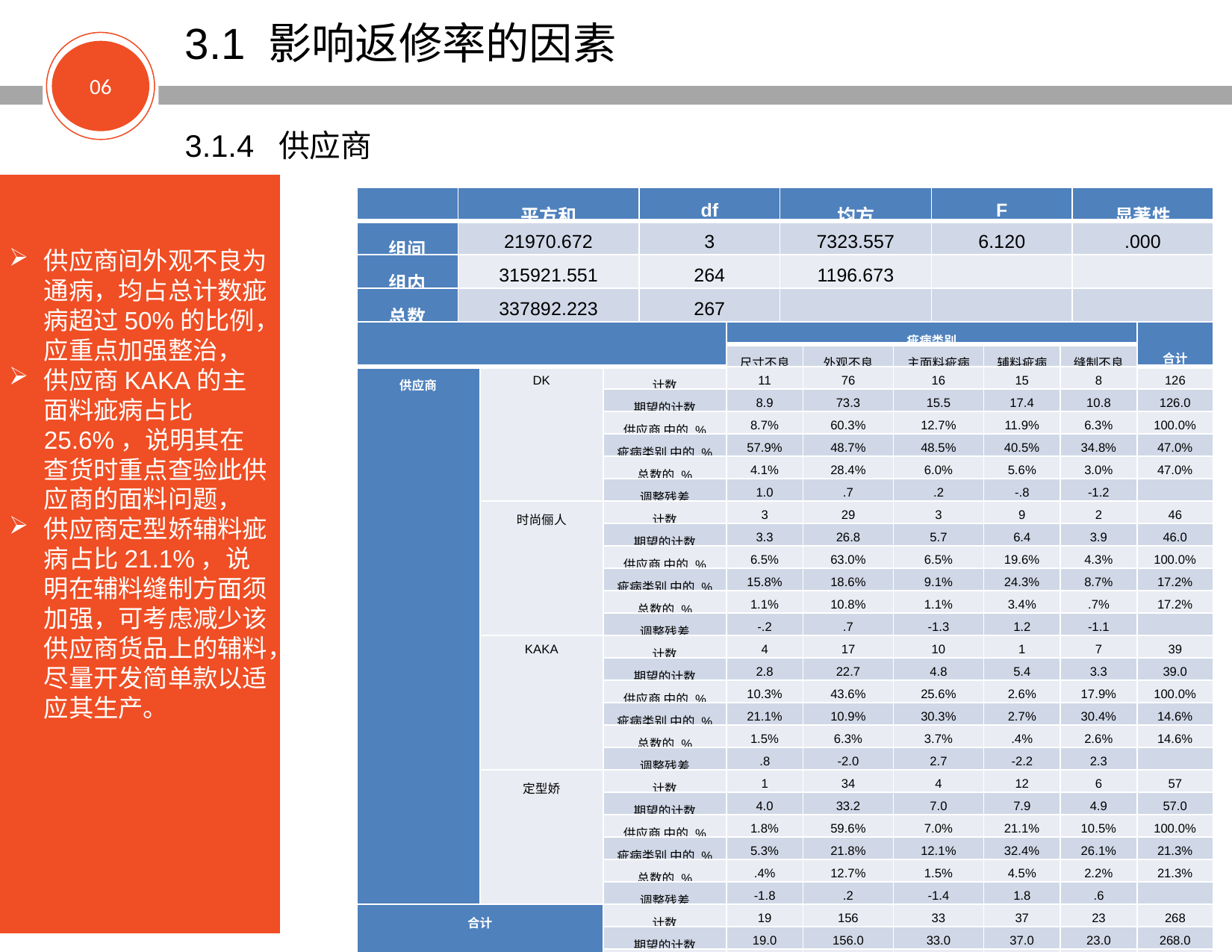

3.1 影响返修率的因素

06

3.1.4  供应商

|  | 平方和 | df | 均方 | F | 显著性 |
| --- | --- | --- | --- | --- | --- |
| 组间 | 21970.672 | 3 | 7323.557 | 6.120 | .000 |
| 组内 | 315921.551 | 264 | 1196.673 |  |  |
| 总数 | 337892.223 | 267 |  |  |  |
供应商间外观不良为通病，均占总计数疵病超过50%的比例，应重点加强整治，
供应商KAKA的主面料疵病占比25.6%，说明其在查货时重点查验此供应商的面料问题，
供应商定型娇辅料疵病占比21.1%，说明在辅料缝制方面须加强，可考虑减少该供应商货品上的辅料，尽量开发简单款以适应其生产。
|  |  |  | 疵病类别 |  |  |  |  | 合计 |
| --- | --- | --- | --- | --- | --- | --- | --- | --- |
|  |  |  | 尺寸不良 | 外观不良 | 主面料疵病 | 辅料疵病 | 缝制不良 |  |
| 供应商 | DK | 计数 | 11 | 76 | 16 | 15 | 8 | 126 |
|  |  | 期望的计数 | 8.9 | 73.3 | 15.5 | 17.4 | 10.8 | 126.0 |
|  |  | 供应商 中的 % | 8.7% | 60.3% | 12.7% | 11.9% | 6.3% | 100.0% |
|  |  | 疵病类别 中的 % | 57.9% | 48.7% | 48.5% | 40.5% | 34.8% | 47.0% |
|  |  | 总数的 % | 4.1% | 28.4% | 6.0% | 5.6% | 3.0% | 47.0% |
|  |  | 调整残差 | 1.0 | .7 | .2 | -.8 | -1.2 |  |
|  | 时尚俪人 | 计数 | 3 | 29 | 3 | 9 | 2 | 46 |
|  |  | 期望的计数 | 3.3 | 26.8 | 5.7 | 6.4 | 3.9 | 46.0 |
|  |  | 供应商 中的 % | 6.5% | 63.0% | 6.5% | 19.6% | 4.3% | 100.0% |
|  |  | 疵病类别 中的 % | 15.8% | 18.6% | 9.1% | 24.3% | 8.7% | 17.2% |
|  |  | 总数的 % | 1.1% | 10.8% | 1.1% | 3.4% | .7% | 17.2% |
|  |  | 调整残差 | -.2 | .7 | -1.3 | 1.2 | -1.1 |  |
|  | KAKA | 计数 | 4 | 17 | 10 | 1 | 7 | 39 |
|  |  | 期望的计数 | 2.8 | 22.7 | 4.8 | 5.4 | 3.3 | 39.0 |
|  |  | 供应商 中的 % | 10.3% | 43.6% | 25.6% | 2.6% | 17.9% | 100.0% |
|  |  | 疵病类别 中的 % | 21.1% | 10.9% | 30.3% | 2.7% | 30.4% | 14.6% |
|  |  | 总数的 % | 1.5% | 6.3% | 3.7% | .4% | 2.6% | 14.6% |
|  |  | 调整残差 | .8 | -2.0 | 2.7 | -2.2 | 2.3 |  |
|  | 定型娇 | 计数 | 1 | 34 | 4 | 12 | 6 | 57 |
|  |  | 期望的计数 | 4.0 | 33.2 | 7.0 | 7.9 | 4.9 | 57.0 |
|  |  | 供应商 中的 % | 1.8% | 59.6% | 7.0% | 21.1% | 10.5% | 100.0% |
|  |  | 疵病类别 中的 % | 5.3% | 21.8% | 12.1% | 32.4% | 26.1% | 21.3% |
|  |  | 总数的 % | .4% | 12.7% | 1.5% | 4.5% | 2.2% | 21.3% |
|  |  | 调整残差 | -1.8 | .2 | -1.4 | 1.8 | .6 |  |
| 合计 |  | 计数 | 19 | 156 | 33 | 37 | 23 | 268 |
|  |  | 期望的计数 | 19.0 | 156.0 | 33.0 | 37.0 | 23.0 | 268.0 |
|  |  | 供应商 中的 % | 7.1% | 58.2% | 12.3% | 13.8% | 8.6% | 100.0% |
|  |  | 疵病类别 中的 % | 100.0% | 100.0% | 100.0% | 100.0% | 100.0% | 100.0% |
|  |  | 总数的 % | 7.1% | 58.2% | 12.3% | 13.8% | 8.6% | 100.0% |